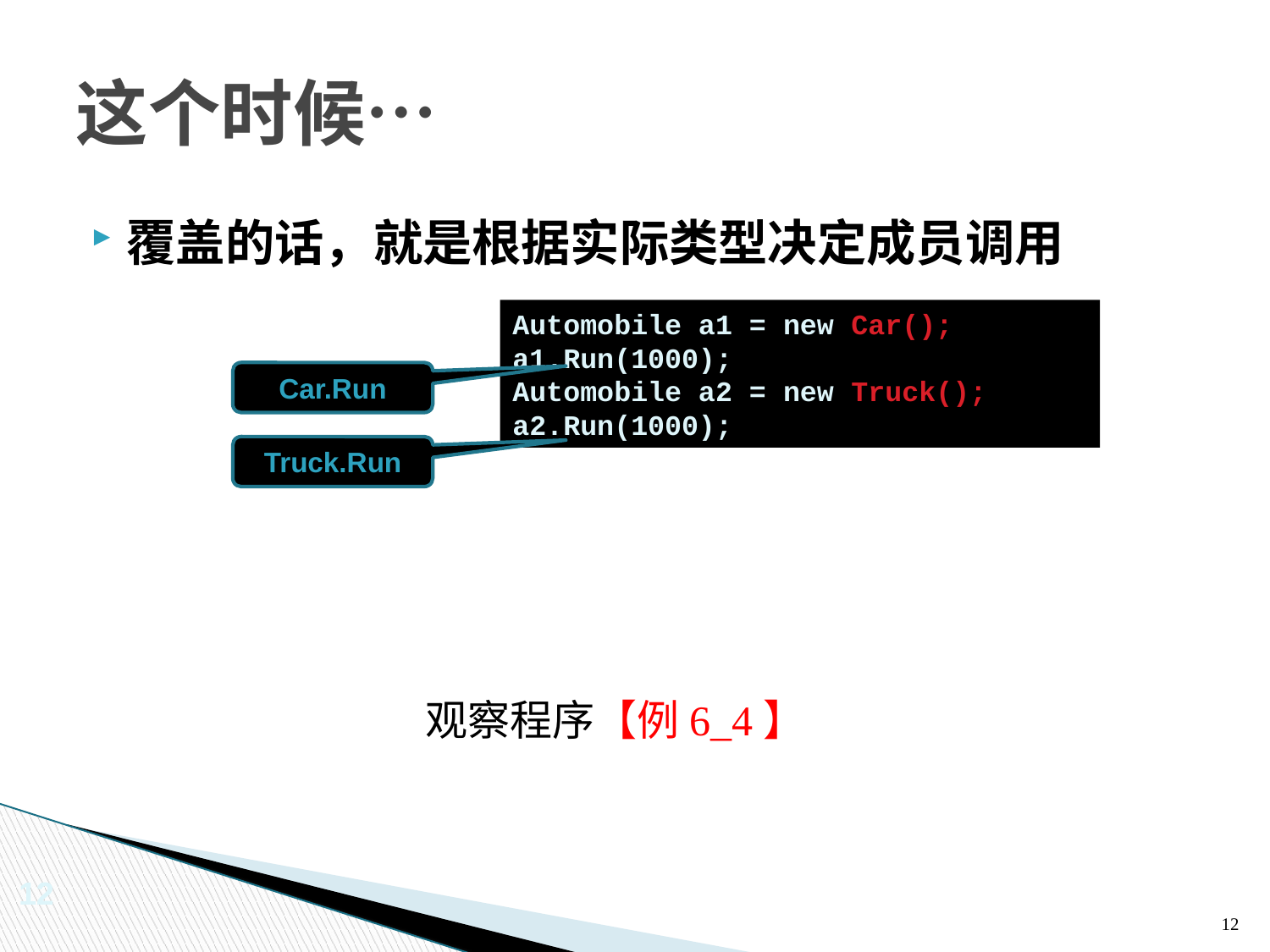

# 这个时候…
覆盖的话，就是根据实际类型决定成员调用

Automobile a1 = new Car();
a1.Run(1000);
Automobile a2 = new Truck();
a2.Run(1000);
Car.Run
Truck.Run
观察程序【例6_4】
12